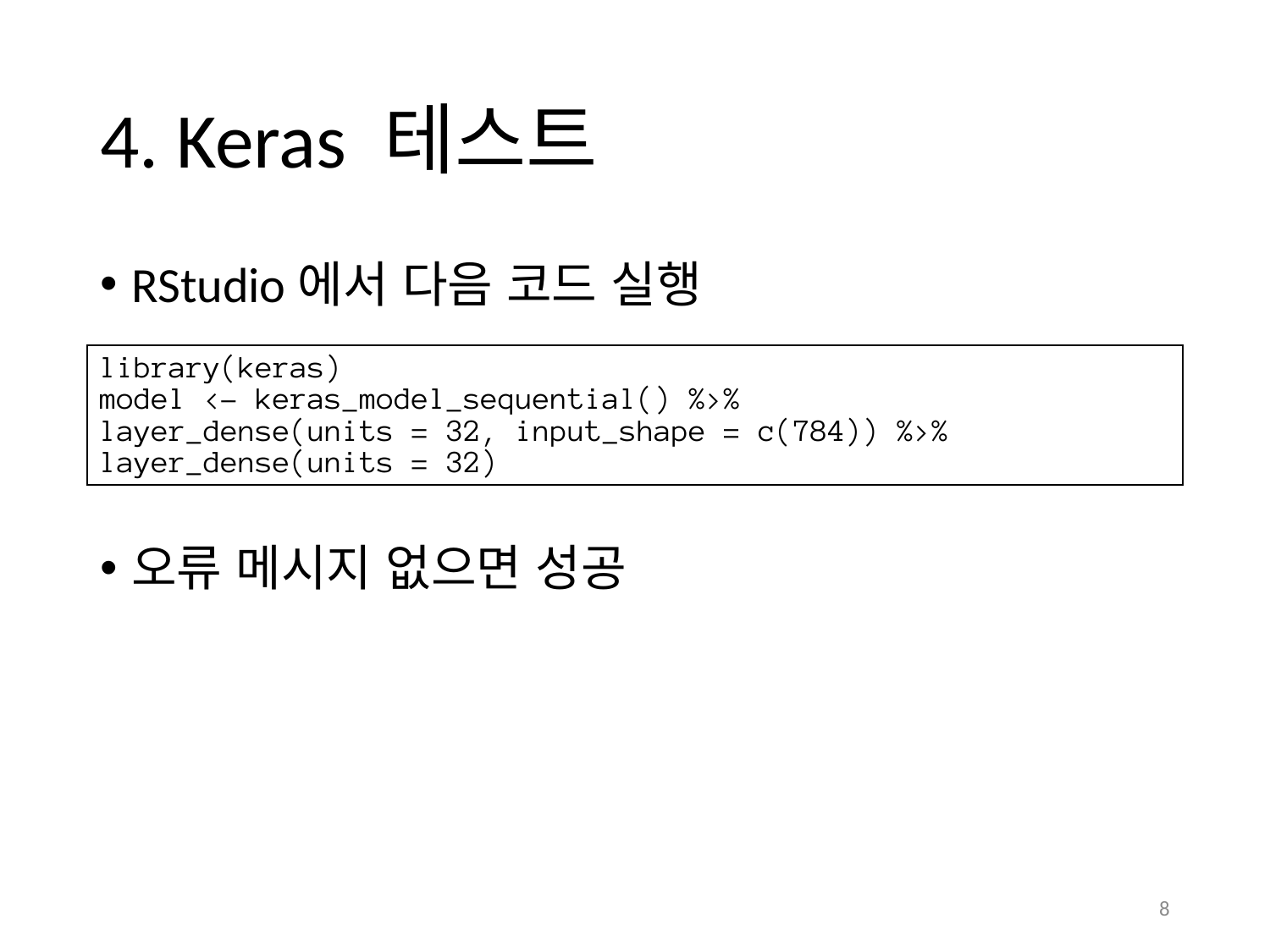

# 4. Keras 테스트
RStudio에서 다음 코드 실행

오류 메시지 없으면 성공

| library(keras) model <- keras\_model\_sequential() %>% layer\_dense(units = 32, input\_shape = c(784)) %>% layer\_dense(units = 32) |
| --- |
8